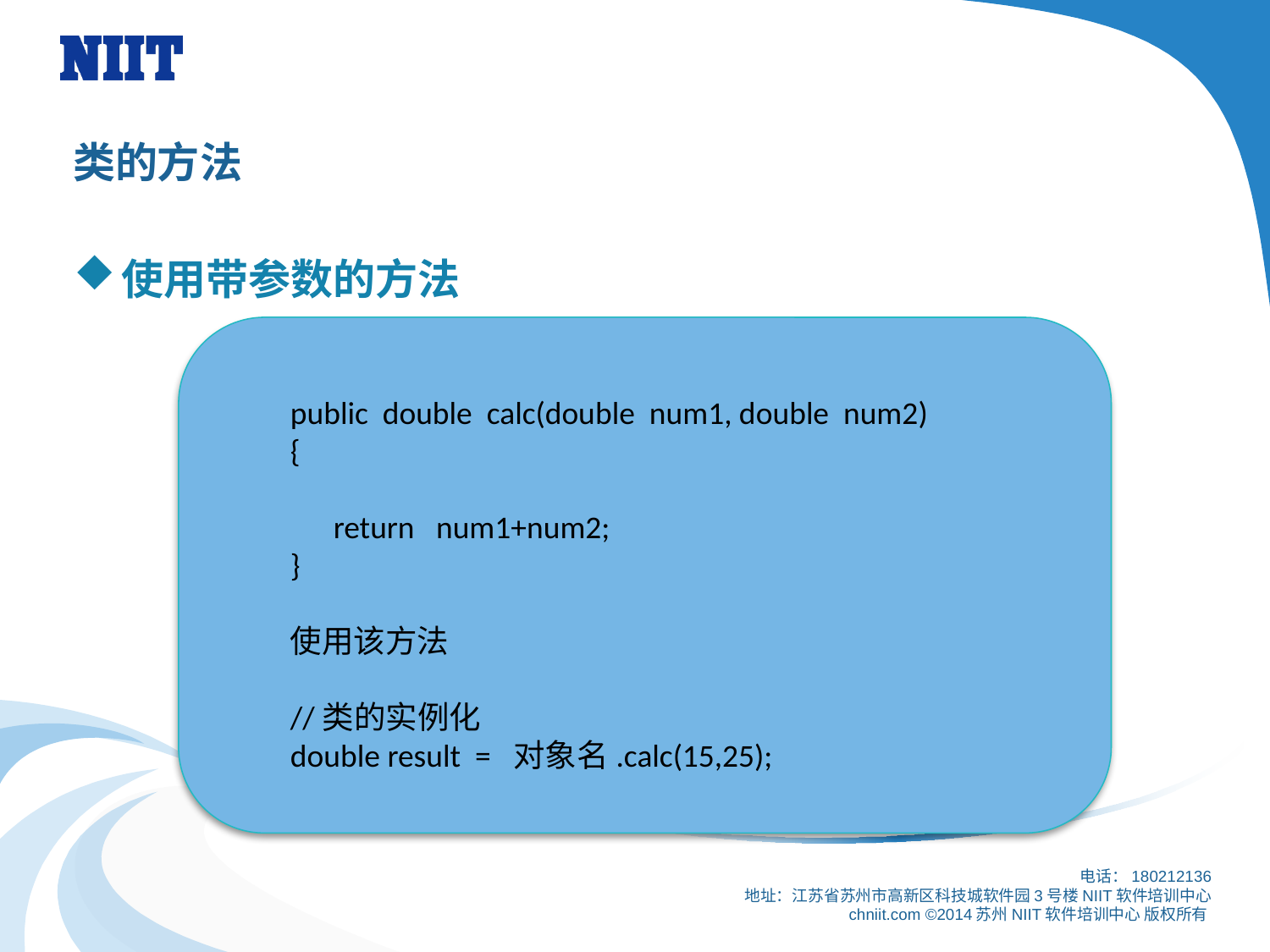

# 类的方法
使用带参数的方法

public  double  calc(double  num1, double  num2)
{

      return   num1+num2;
}

使用该方法

//类的实例化
double result  =  对象名.calc(15,25);